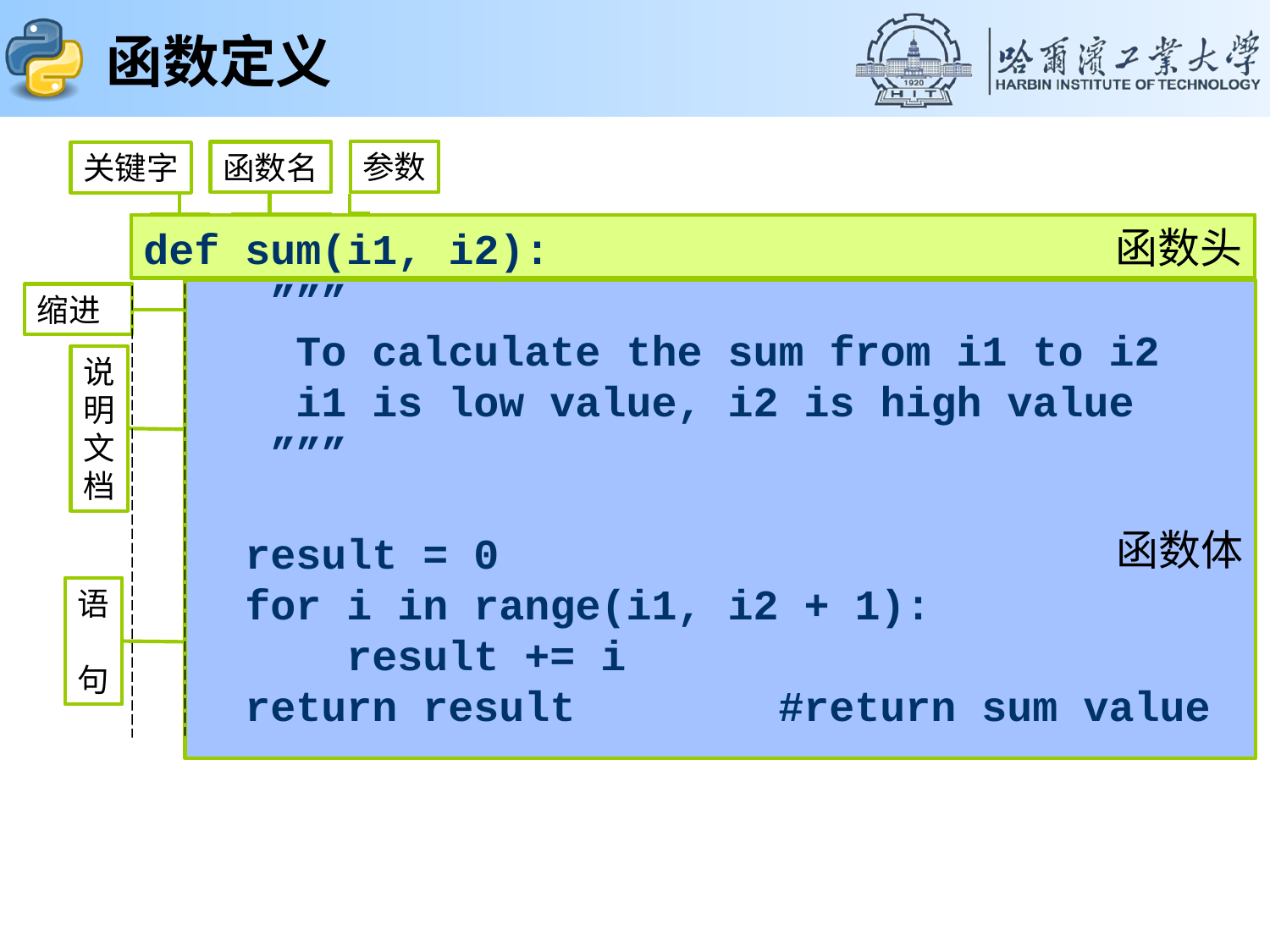

# 函数定义
参数
函数名
关键字
函数头
def sum(i1, i2):
	”””
	 To calculate the sum from i1 to i2
      i1 is low value, i2 is high value
     ”””

    result = 0
    for i in range(i1, i2 + 1):
        result += i
    return result		#return sum value

函数体

缩进
说
明
文
档
语

句